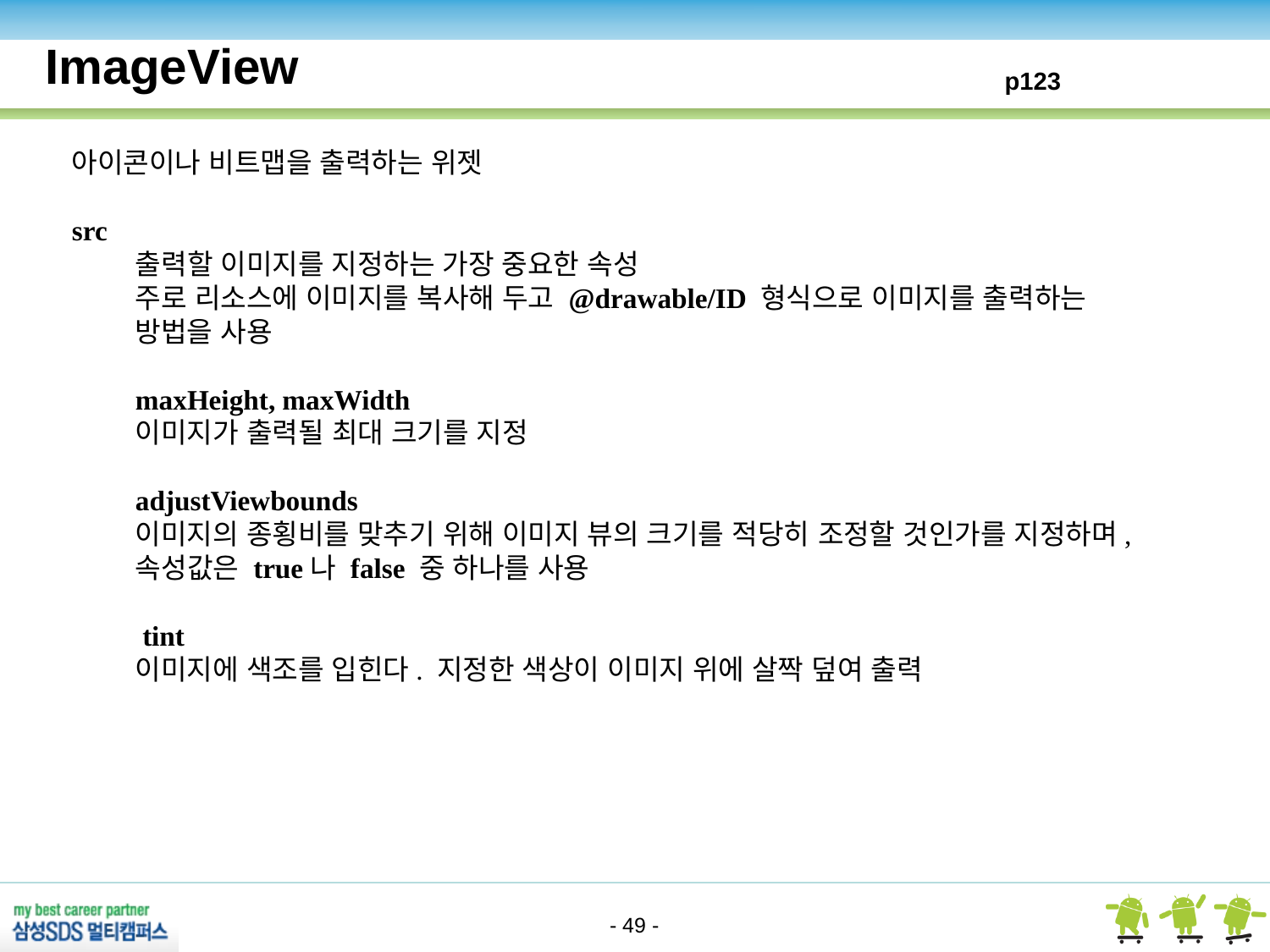

ImageView
p123
아이콘이나 비트맵을 출력하는 위젯

src
출력할 이미지를 지정하는 가장 중요한 속성
주로 리소스에 이미지를 복사해 두고 @drawable/ID 형식으로 이미지를 출력하는 방법을 사용

maxHeight, maxWidth
이미지가 출력될 최대 크기를 지정

adjustViewbounds
이미지의 종횡비를 맞추기 위해 이미지 뷰의 크기를 적당히 조정할 것인가를 지정하며, 속성값은 true나 false 중 하나를 사용

 tint
이미지에 색조를 입힌다. 지정한 색상이 이미지 위에 살짝 덮여 출력

- 49 -